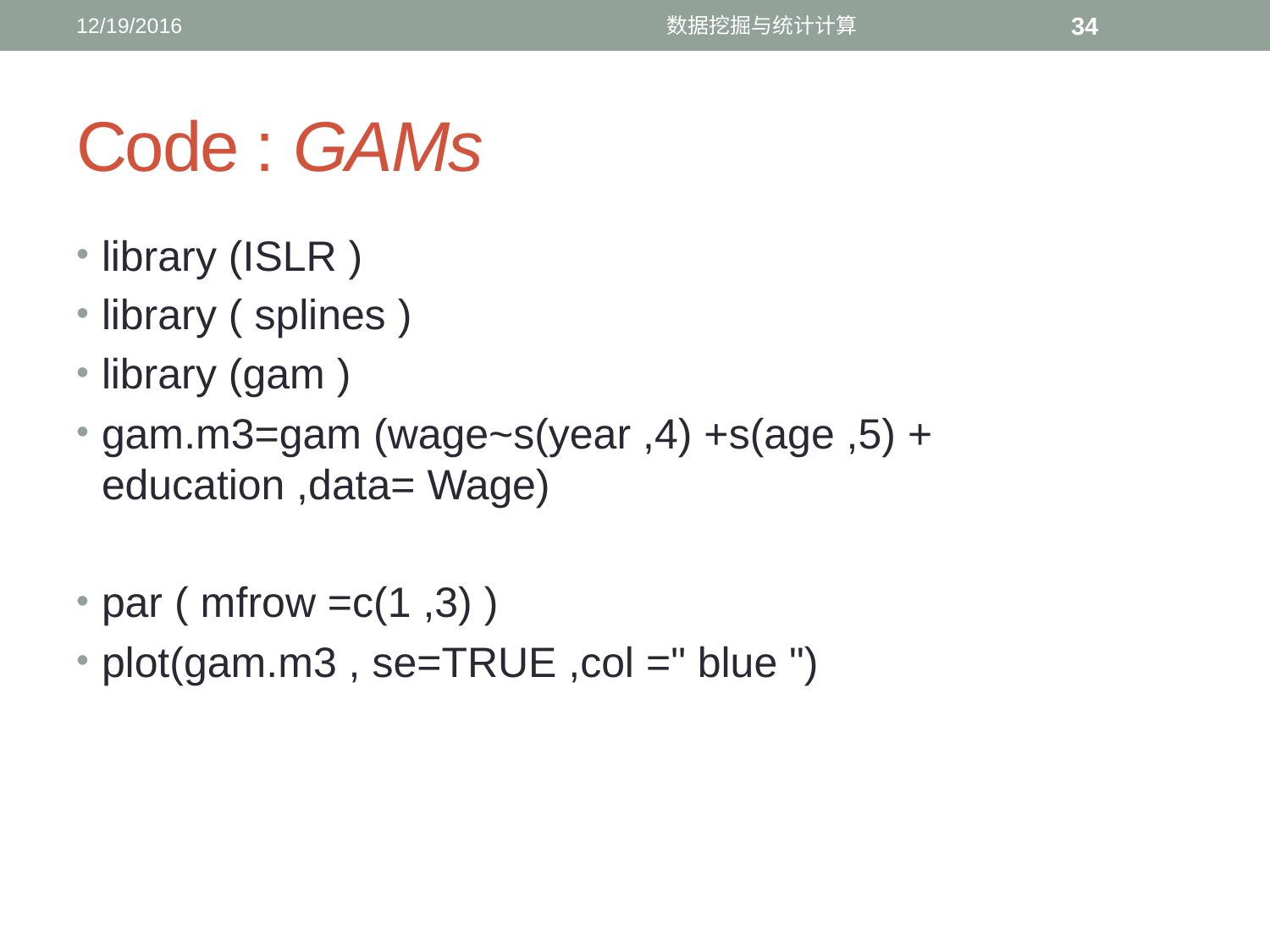

12/19/2016
数据挖掘与统计计算
34
# Code : GAMs
library (ISLR )
library ( splines )
library (gam )
gam.m3=gam (wage~s(year ,4) +s(age ,5) + education ,data= Wage)

par ( mfrow =c(1 ,3) )
plot(gam.m3 , se=TRUE ,col =" blue ")